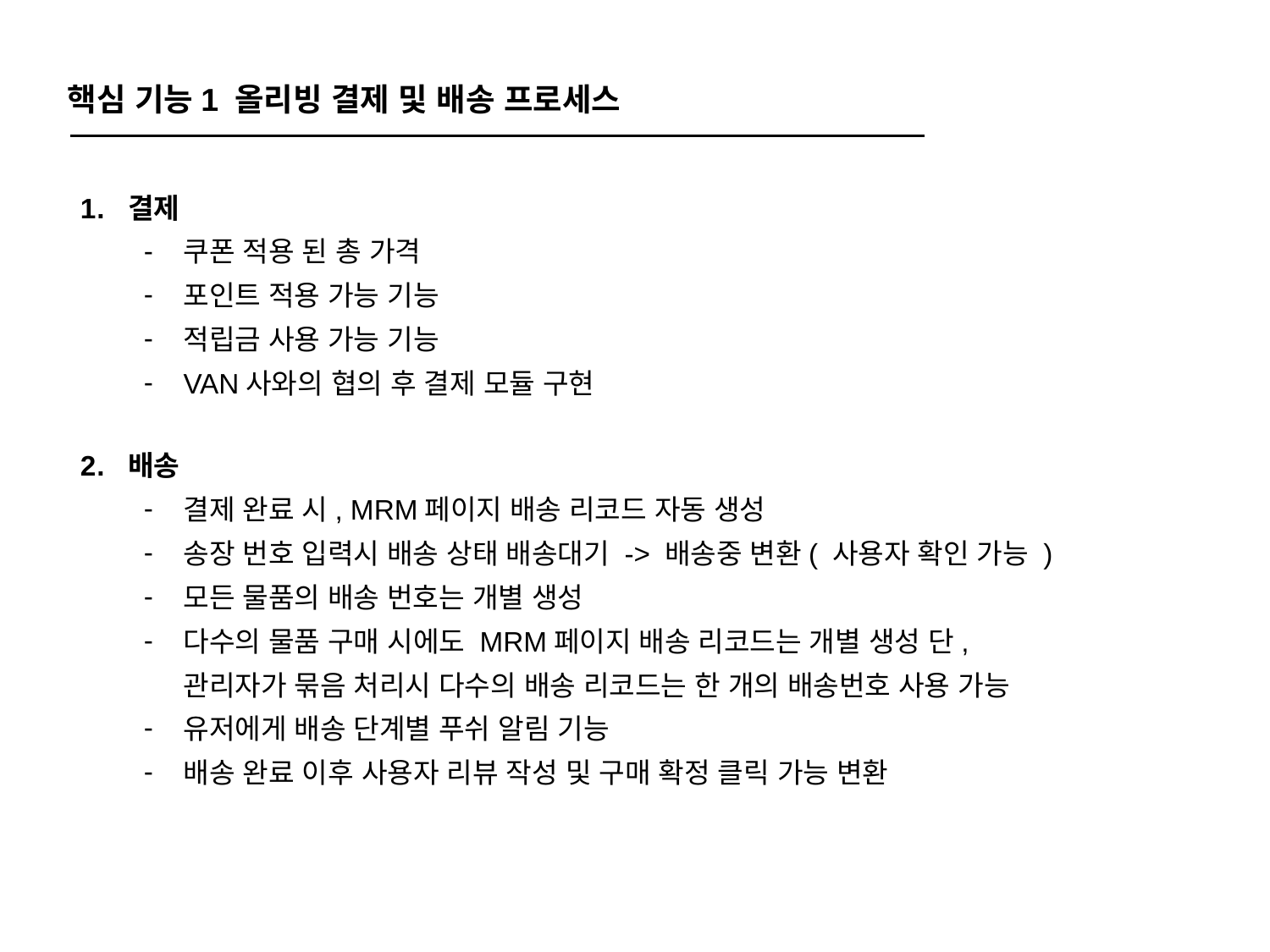

핵심 기능1 올리빙 결제 및 배송 프로세스
결제
쿠폰 적용 된 총 가격
포인트 적용 가능 기능
적립금 사용 가능 기능
VAN사와의 협의 후 결제 모듈 구현

배송
결제 완료 시, MRM페이지 배송 리코드 자동 생성
송장 번호 입력시 배송 상태 배송대기 -> 배송중 변환( 사용자 확인 가능 )
모든 물품의 배송 번호는 개별 생성
다수의 물품 구매 시에도 MRM페이지 배송 리코드는 개별 생성 단, 관리자가 묶음 처리시 다수의 배송 리코드는 한 개의 배송번호 사용 가능
유저에게 배송 단계별 푸쉬 알림 기능
배송 완료 이후 사용자 리뷰 작성 및 구매 확정 클릭 가능 변환